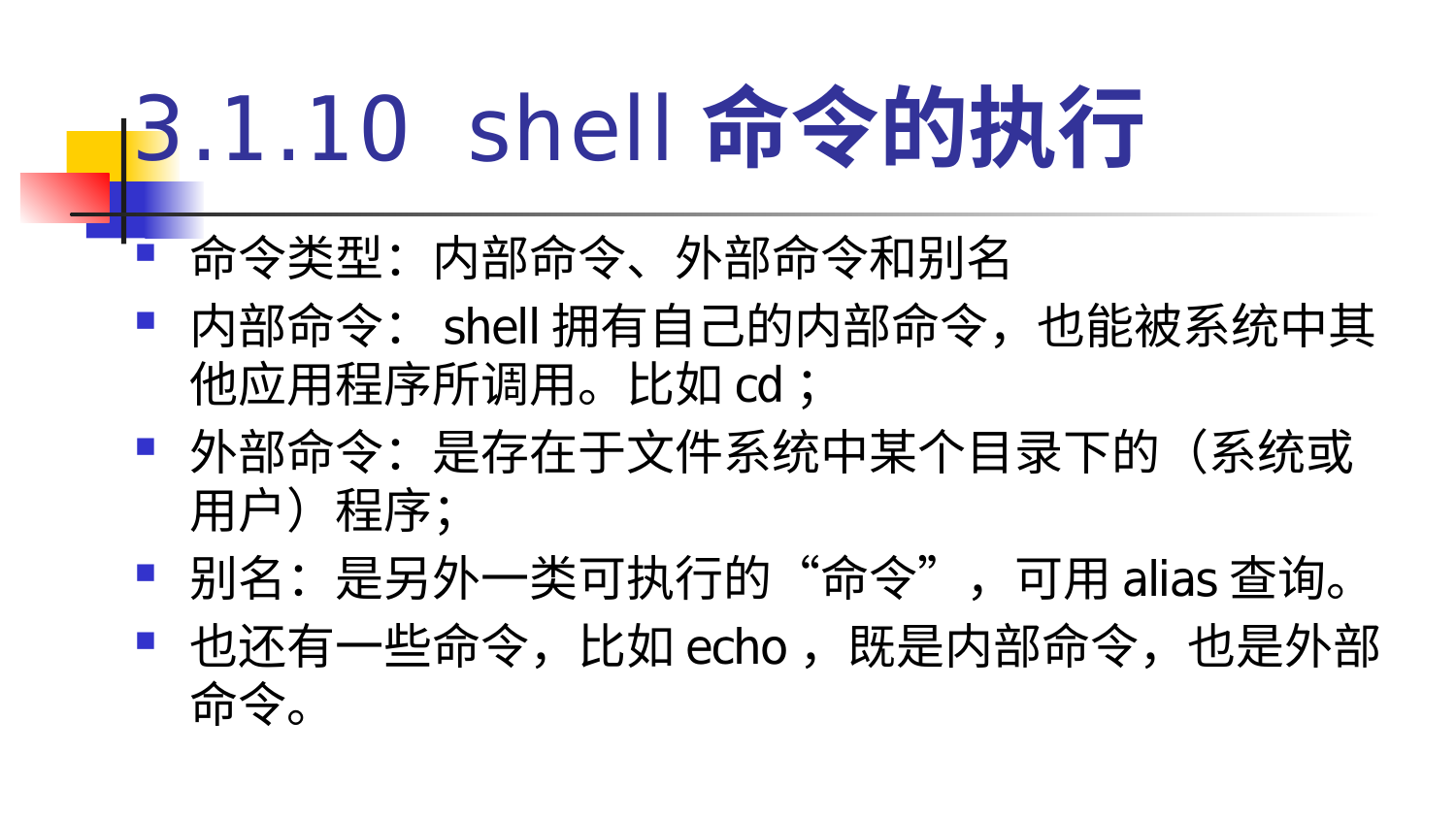

# 3.1.10  shell命令的执行
命令类型：内部命令、外部命令和别名
内部命令：shell拥有自己的内部命令，也能被系统中其他应用程序所调用。比如cd；
外部命令：是存在于文件系统中某个目录下的（系统或用户）程序；
别名：是另外一类可执行的“命令”，可用alias查询。
也还有一些命令，比如echo，既是内部命令，也是外部命令。